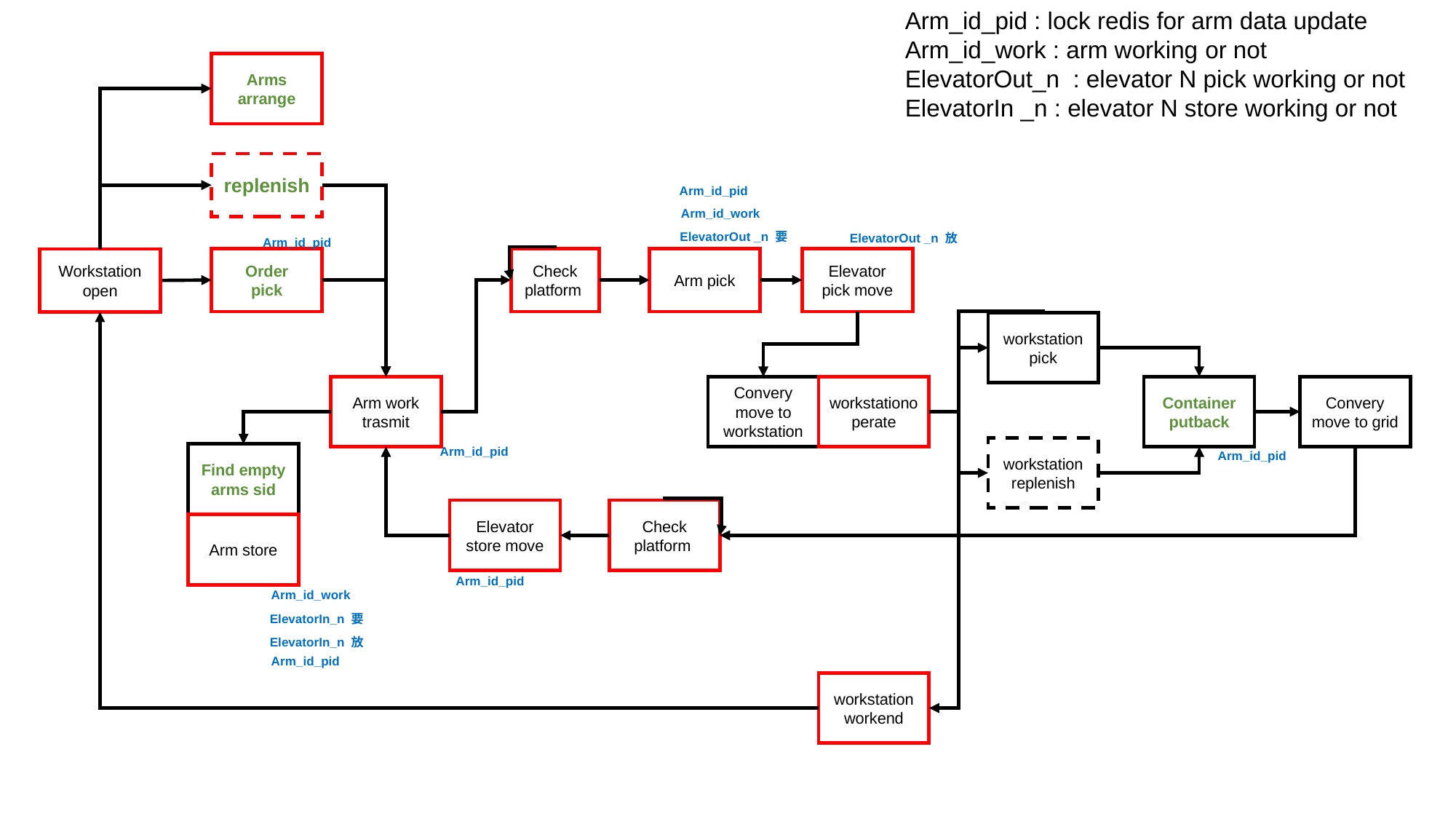

Arm_id_pid : lock redis for arm data update
Arm_id_work : arm working or not
ElevatorOut_n  : elevator N pick working or not
ElevatorIn _n : elevator N store working or not
Arms
arrange
replenish
Arm_id_pid
Arm_id_work
ElevatorOut _n 要
ElevatorOut _n 放
Arm_id_pid
Order
pick
Check
platform
Arm pick
Elevator pick move
Workstation
open
workstation
pick
Arm work trasmit
Container
putback
Convery move to grid
workstationoperate
Convery move to workstation
Arm_id_pid
workstation replenish
Arm_id_pid
Find empty arms sid
Elevator store move
Check
platform
Arm store
Arm_id_pid
Arm_id_work
ElevatorIn_n 要
ElevatorIn_n 放
Arm_id_pid
workstationworkend